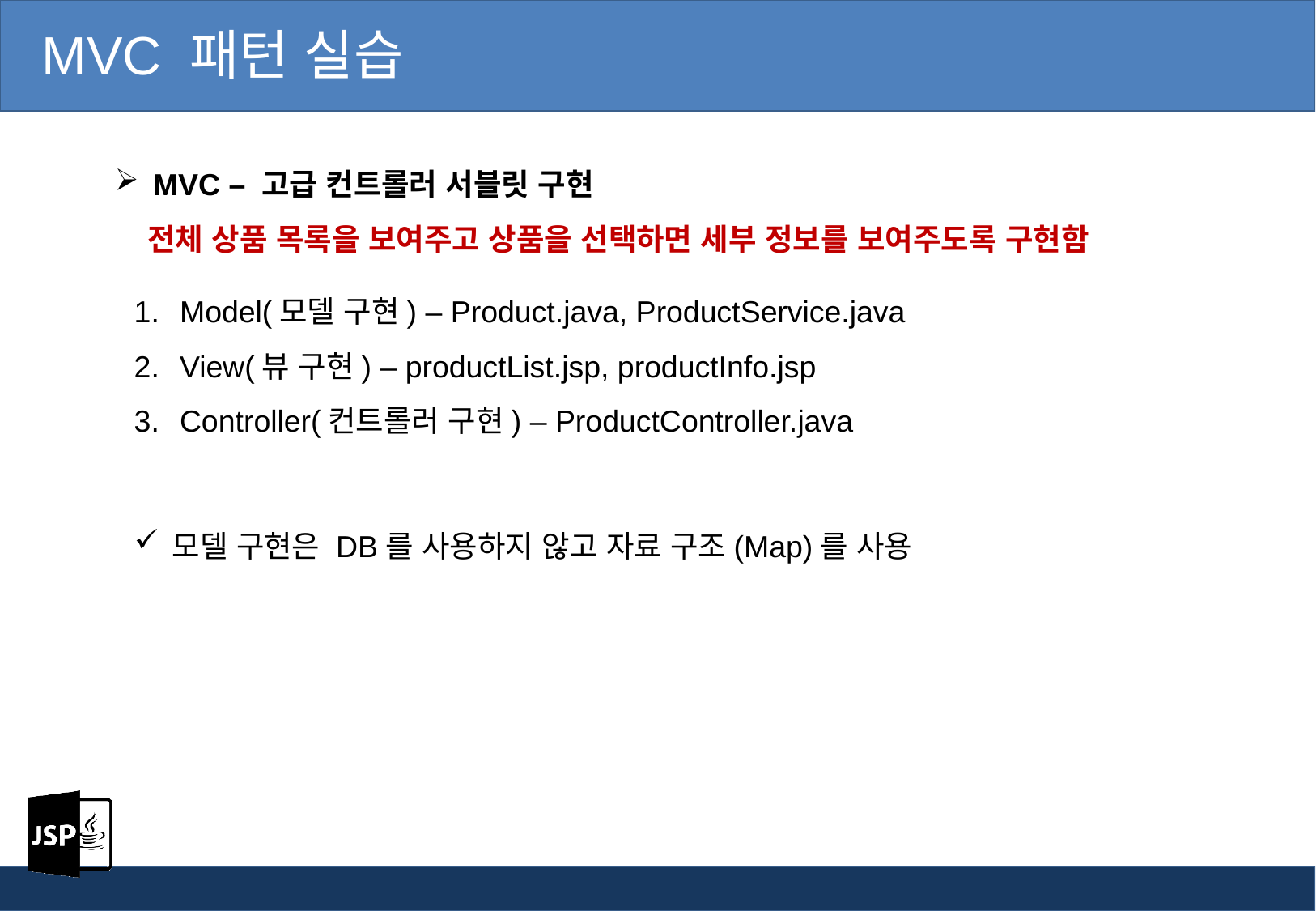

MVC 패턴 실습
MVC – 고급 컨트롤러 서블릿 구현
   전체 상품 목록을 보여주고 상품을 선택하면 세부 정보를 보여주도록 구현함
Model(모델 구현) – Product.java, ProductService.java
View(뷰 구현) – productList.jsp, productInfo.jsp
Controller(컨트롤러 구현) – ProductController.java
모델 구현은 DB를 사용하지 않고 자료 구조(Map)를 사용